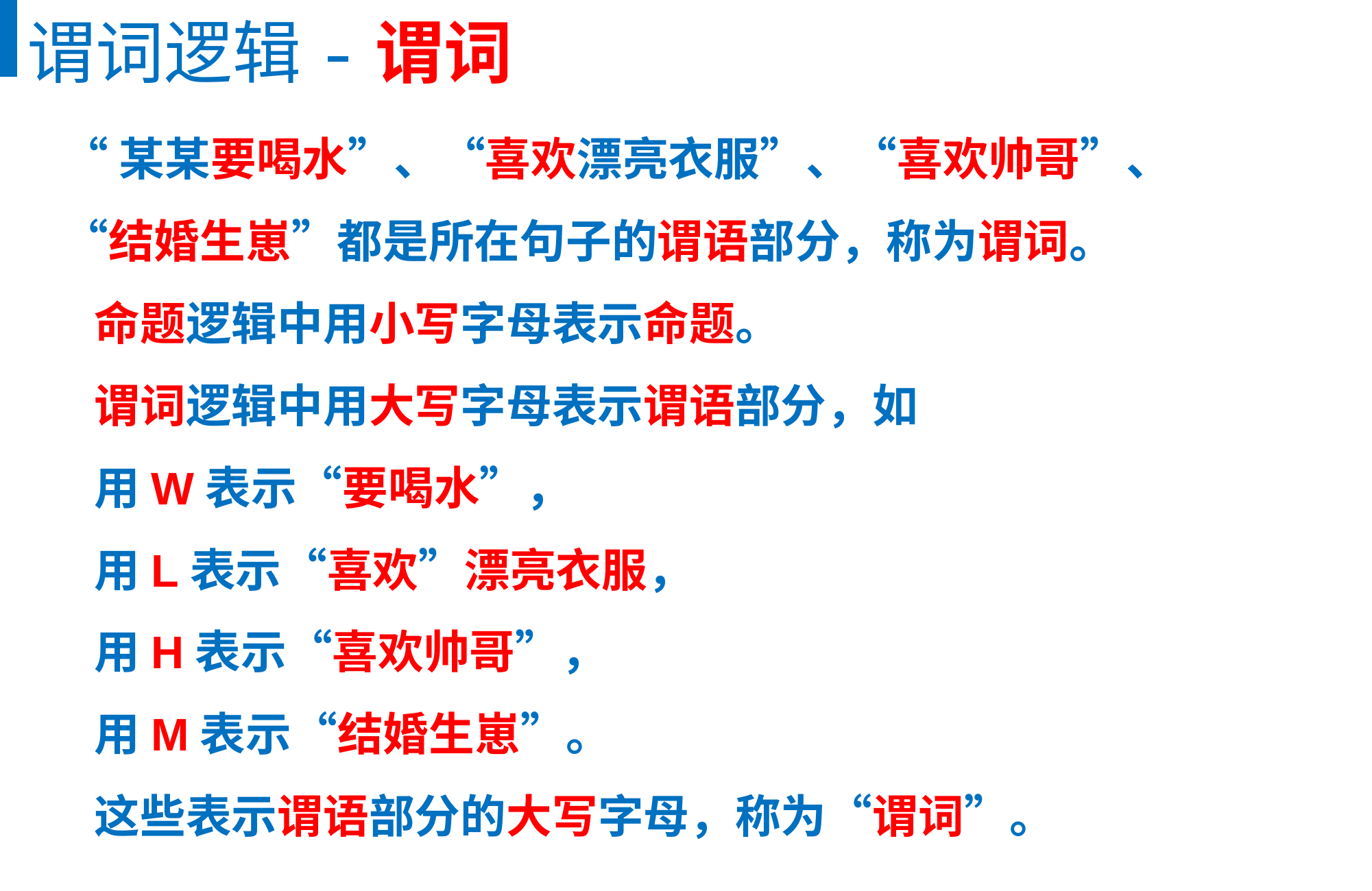

谓词逻辑-谓词
“某某要喝水”、“喜欢漂亮衣服”、“喜欢帅哥”、“结婚生崽”都是所在句子的谓语部分，称为谓词。
  命题逻辑中用小写字母表示命题。
  谓词逻辑中用大写字母表示谓语部分，如
  用W表示“要喝水”，
  用L表示“喜欢”漂亮衣服，
  用H表示“喜欢帅哥”，
  用M表示“结婚生崽”。
  这些表示谓语部分的大写字母，称为“谓词”。